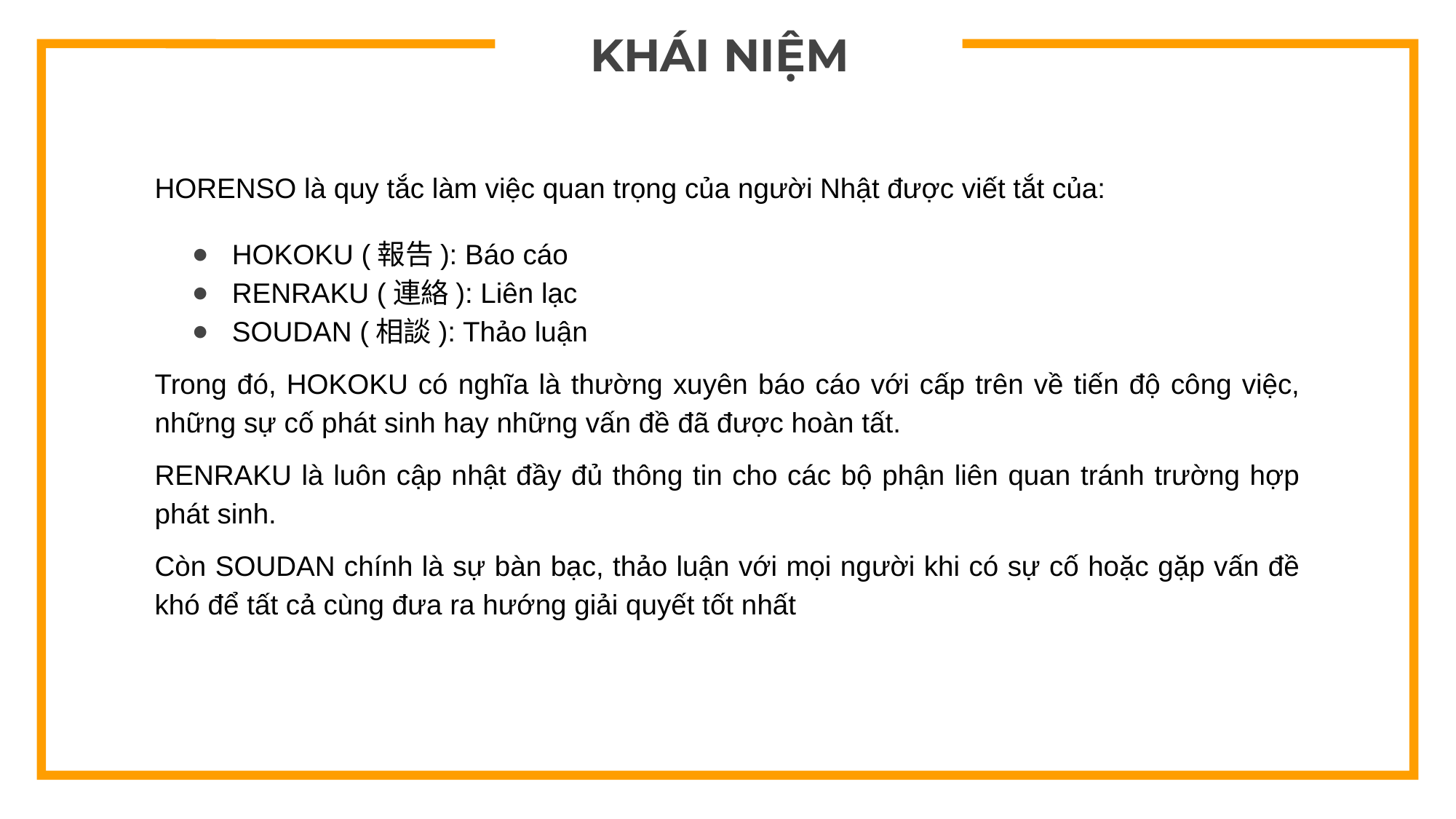

KHÁI NIỆM
HORENSO là quy tắc làm việc quan trọng của người Nhật được viết tắt của:
HOKOKU (報告): Báo cáo
RENRAKU (連絡): Liên lạc
SOUDAN (相談): Thảo luận
Trong đó, HOKOKU có nghĩa là thường xuyên báo cáo với cấp trên về tiến độ công việc, những sự cố phát sinh hay những vấn đề đã được hoàn tất.
RENRAKU là luôn cập nhật đầy đủ thông tin cho các bộ phận liên quan tránh trường hợp phát sinh.
Còn SOUDAN chính là sự bàn bạc, thảo luận với mọi người khi có sự cố hoặc gặp vấn đề khó để tất cả cùng đưa ra hướng giải quyết tốt nhất